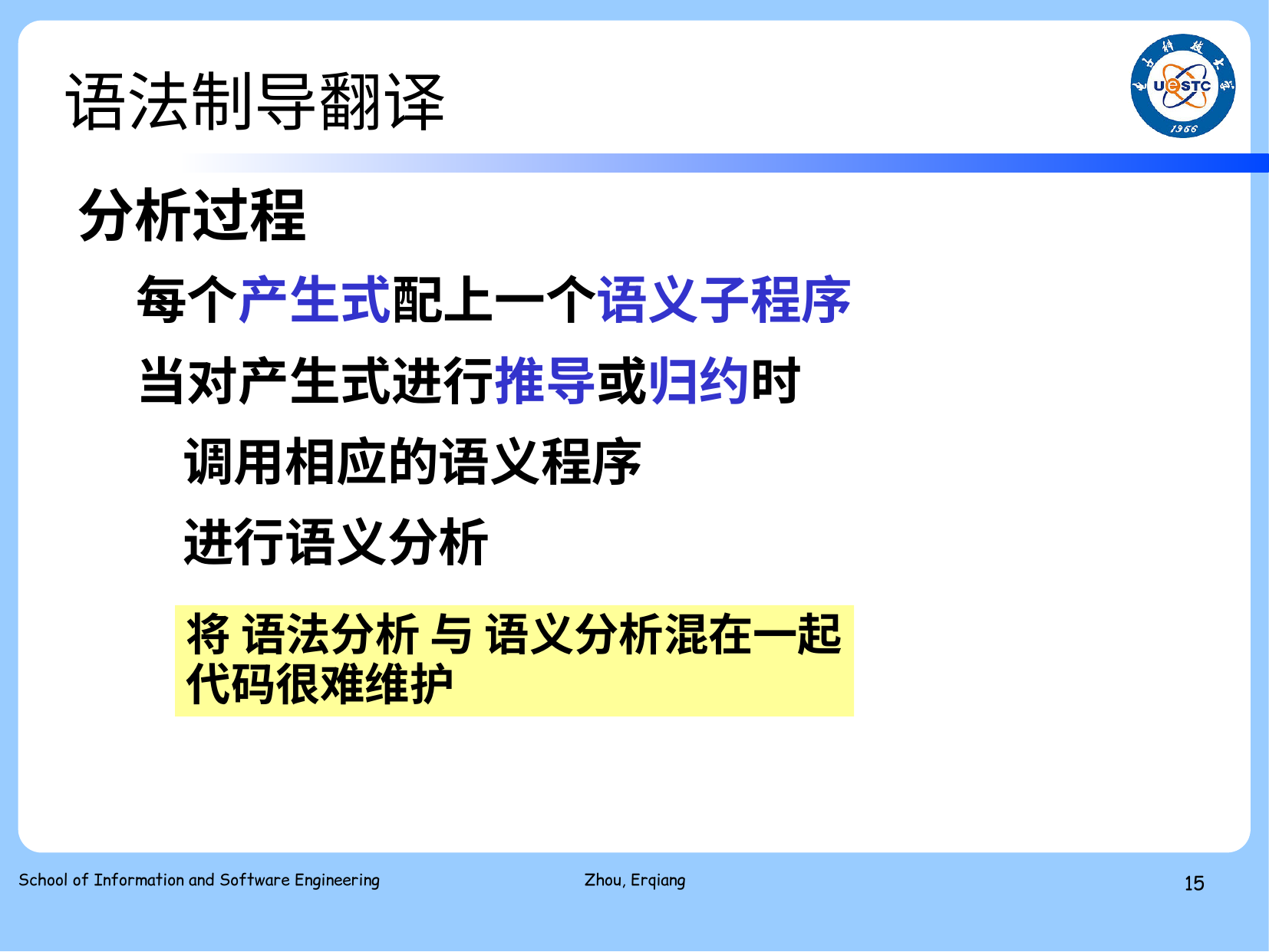

# 语法制导翻译
分析过程
    每个产生式配上一个语义子程序
    当对产生式进行推导或归约时
        调用相应的语义程序
        进行语义分析
将 语法分析 与 语义分析混在一起
代码很难维护
School of Information and Software Engineering
Zhou, Erqiang
15